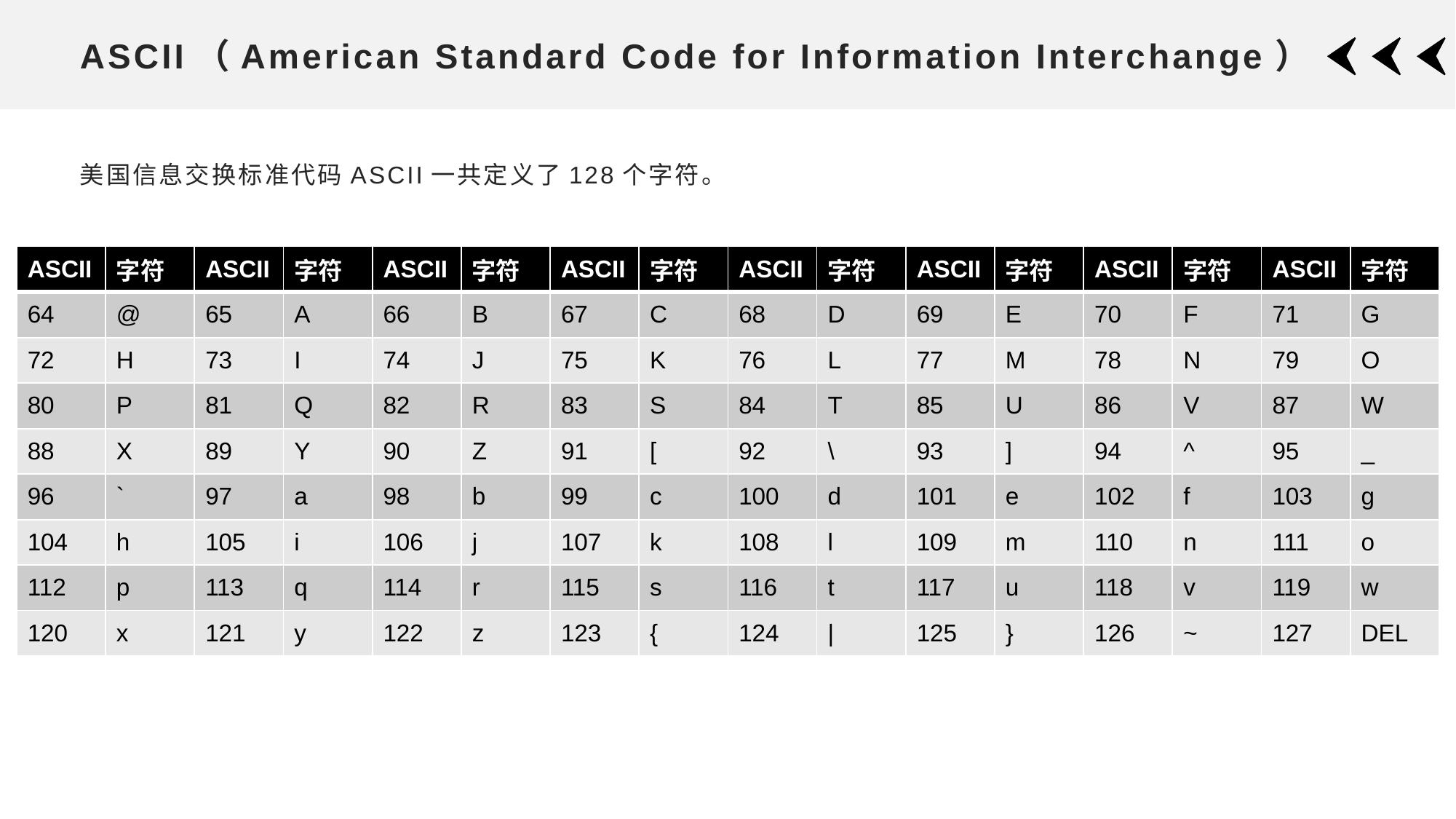

# ASCII（American Standard Code for Information Interchange）
美国信息交换标准代码ASCII一共定义了128个字符。
| ASCII | 字符 | ASCII | 字符 | ASCII | 字符 | ASCII | 字符 | ASCII | 字符 | ASCII | 字符 | ASCII | 字符 | ASCII | 字符 |
| --- | --- | --- | --- | --- | --- | --- | --- | --- | --- | --- | --- | --- | --- | --- | --- |
| 64 | @ | 65 | A | 66 | B | 67 | C | 68 | D | 69 | E | 70 | F | 71 | G |
| 72 | H | 73 | I | 74 | J | 75 | K | 76 | L | 77 | M | 78 | N | 79 | O |
| 80 | P | 81 | Q | 82 | R | 83 | S | 84 | T | 85 | U | 86 | V | 87 | W |
| 88 | X | 89 | Y | 90 | Z | 91 | [ | 92 | \ | 93 | ] | 94 | ^ | 95 | \_ |
| 96 | ` | 97 | a | 98 | b | 99 | c | 100 | d | 101 | e | 102 | f | 103 | g |
| 104 | h | 105 | i | 106 | j | 107 | k | 108 | l | 109 | m | 110 | n | 111 | o |
| 112 | p | 113 | q | 114 | r | 115 | s | 116 | t | 117 | u | 118 | v | 119 | w |
| 120 | x | 121 | y | 122 | z | 123 | { | 124 | | | 125 | } | 126 | ~ | 127 | DEL |